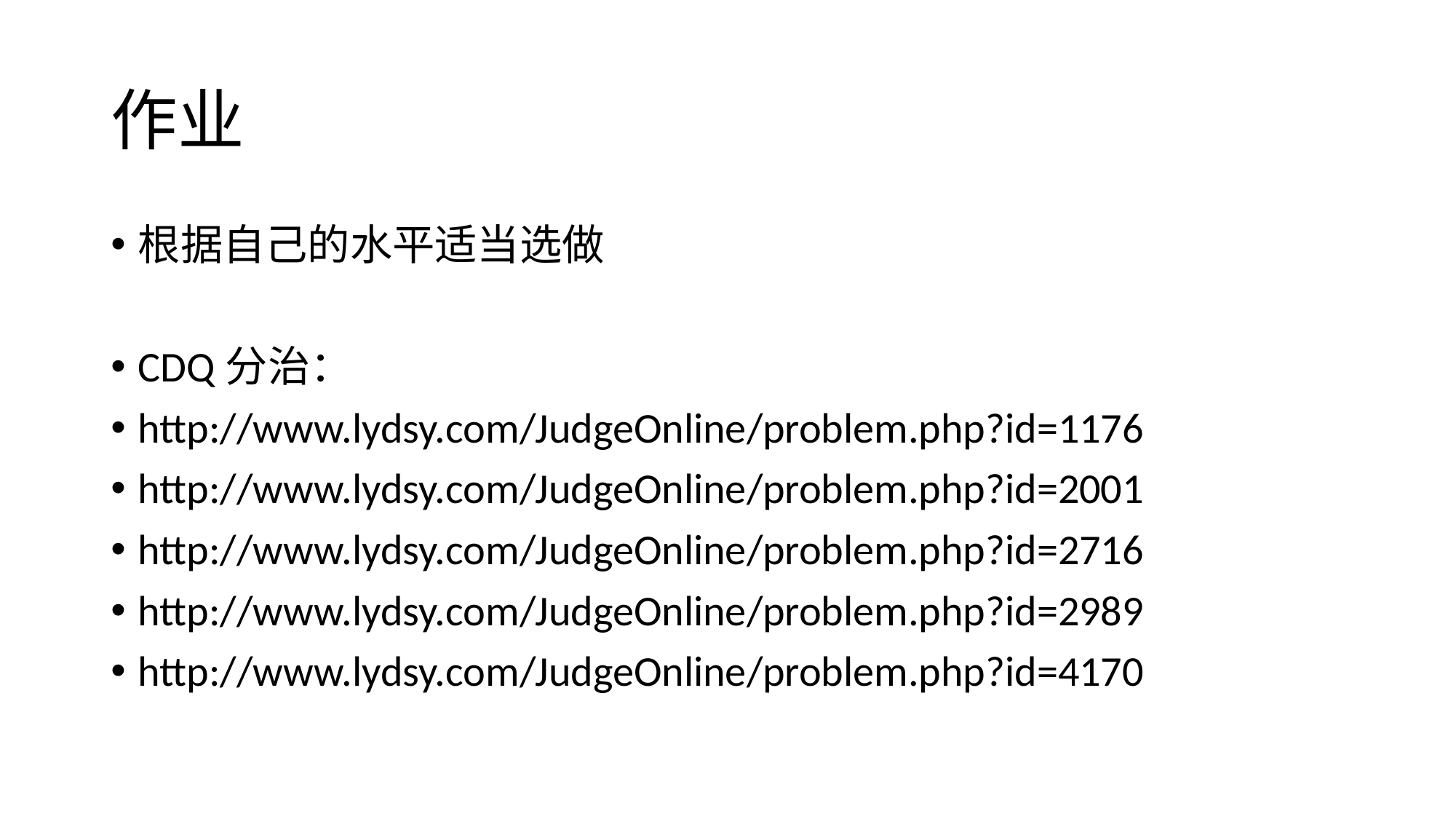

# 作业
根据自己的水平适当选做

CDQ分治：
http://www.lydsy.com/JudgeOnline/problem.php?id=1176
http://www.lydsy.com/JudgeOnline/problem.php?id=2001
http://www.lydsy.com/JudgeOnline/problem.php?id=2716
http://www.lydsy.com/JudgeOnline/problem.php?id=2989
http://www.lydsy.com/JudgeOnline/problem.php?id=4170